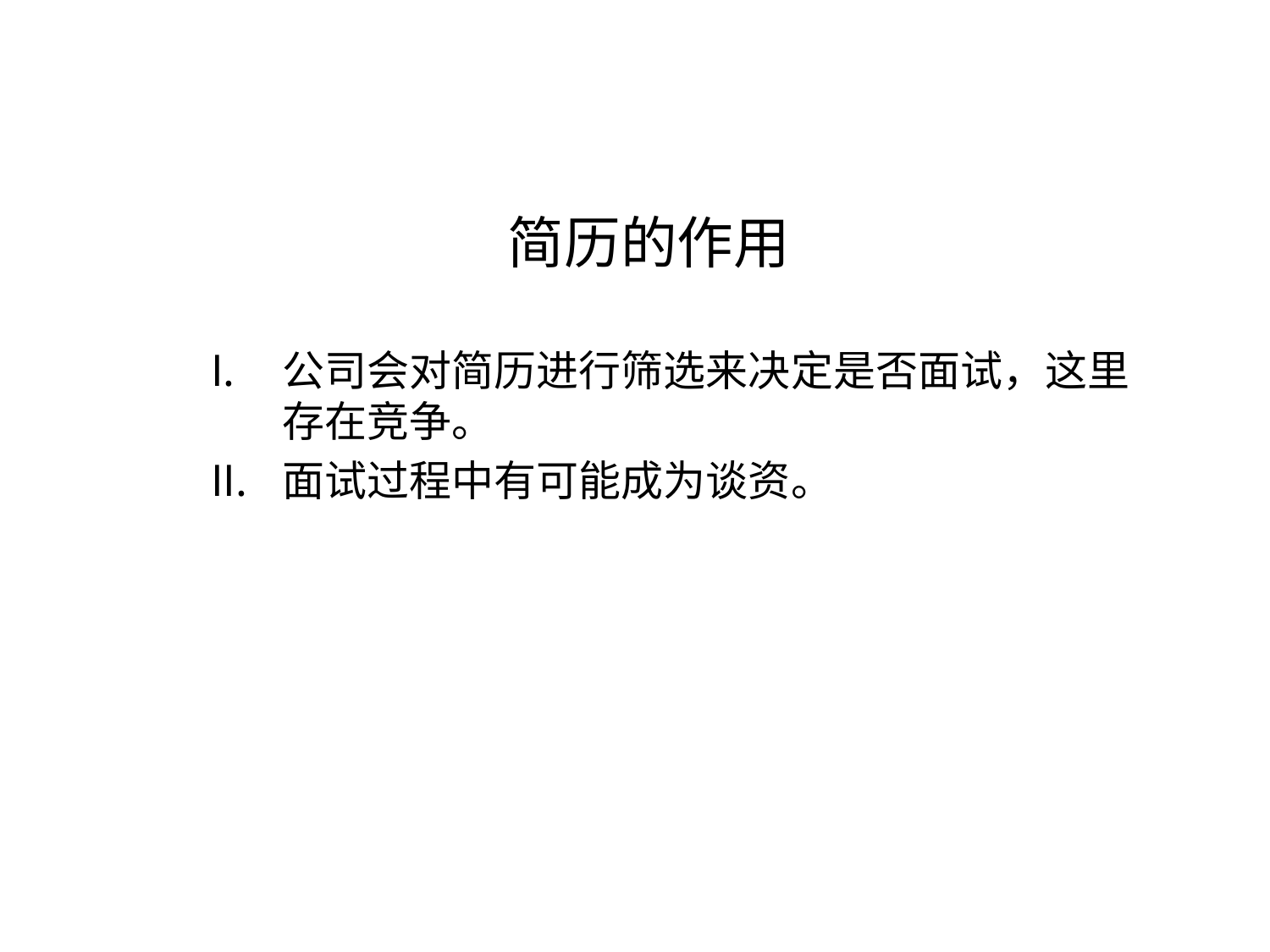

# 简历的作用
公司会对简历进行筛选来决定是否面试，这里存在竞争。
面试过程中有可能成为谈资。